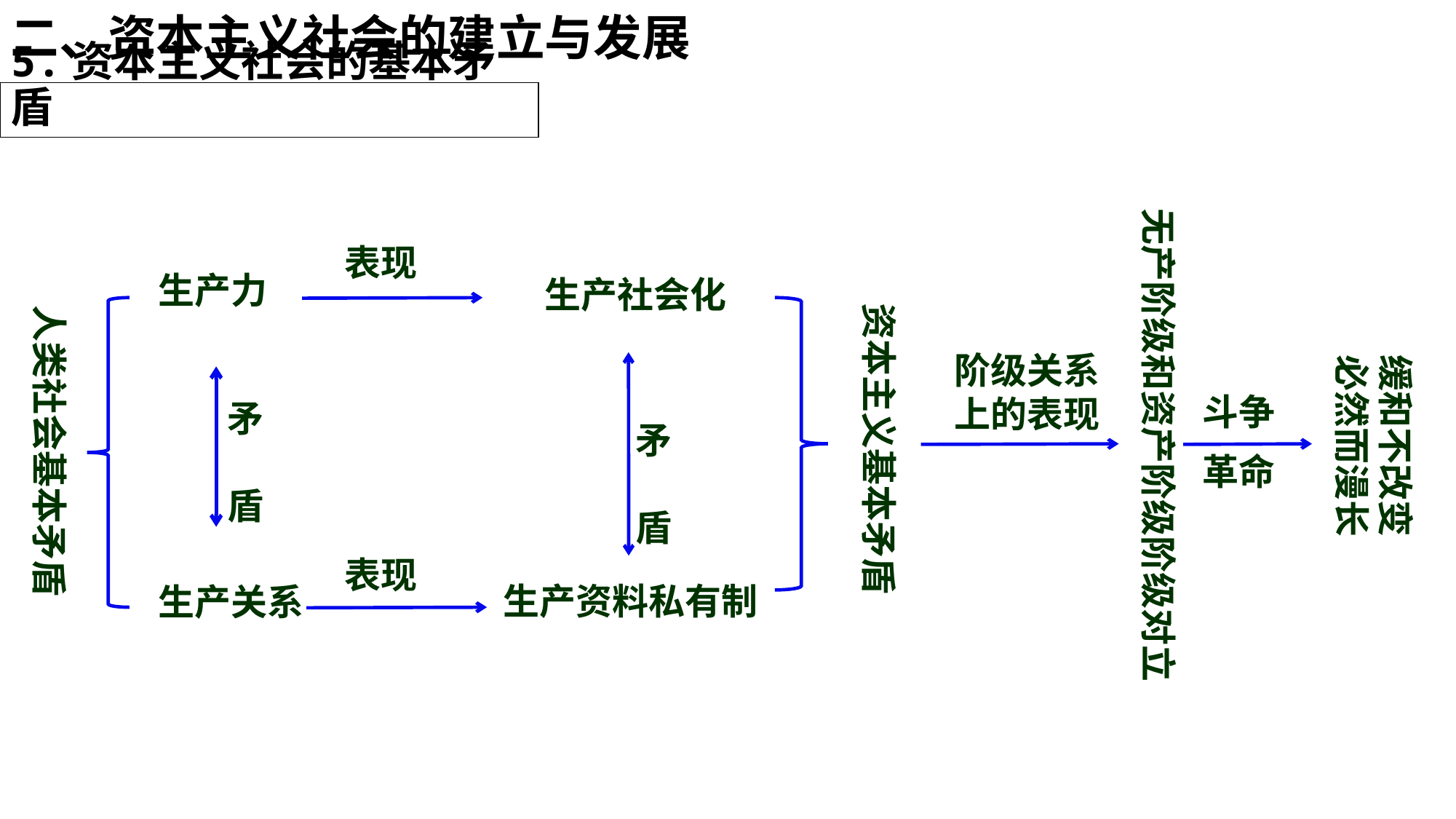

二、资本主义社会的建立与发展
5.资本主义社会的基本矛盾
无产阶级和资产阶级阶级对立
表现
生产力
生产社会化

资本主义基本矛盾
人类社会基本矛盾
阶级关系上的表现
缓和不改变
必然而漫长
斗争
矛   盾
矛   盾
革命
表现
生产资料私有制
生产关系